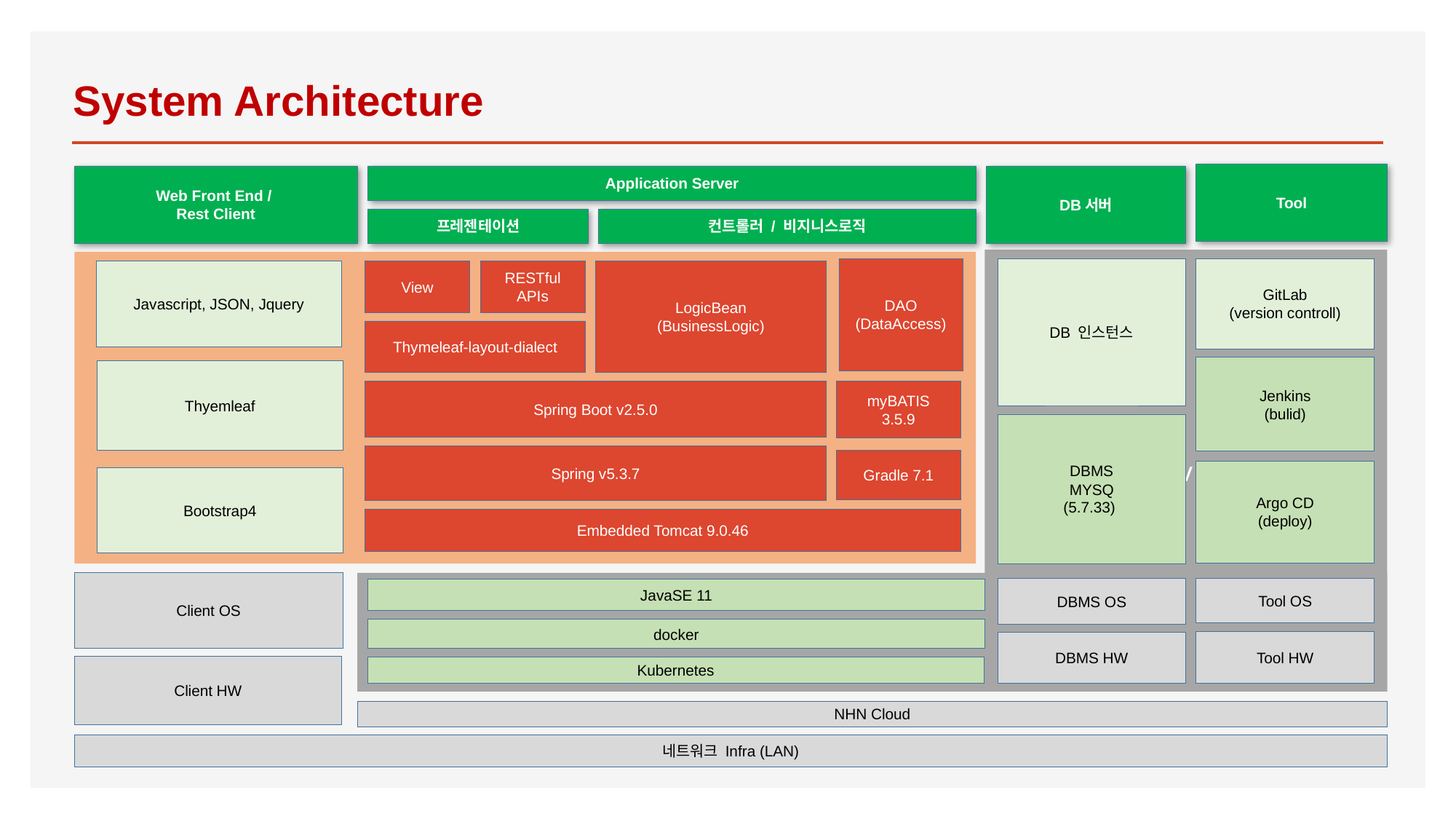

# System Architecture
Tool
Web Front End /
Rest Client
Application Server
DB서버
프레젠테이션
컨트롤러 / 비지니스로직
v
v
DAO
(DataAccess)
DB 인스턴스
GitLab
(version controll)
Javascript, JSON, Jquery
View
RESTful APIs
LogicBean
(BusinessLogic)
Thymeleaf-layout-dialect
Jenkins
(bulid)
Thyemleaf
Spring Boot v2.5.0
myBATIS
3.5.9
DBMS
MYSQ
(5.7.33)
Spring v5.3.7
Gradle 7.1
Argo CD
(deploy)
Bootstrap4
Embedded Tomcat 9.0.46
Client OS

DBMS OS
Tool OS
JavaSE 11
docker
Tool HW
DBMS HW
Client HW
Kubernetes
NHN Cloud
네트워크 Infra (LAN)